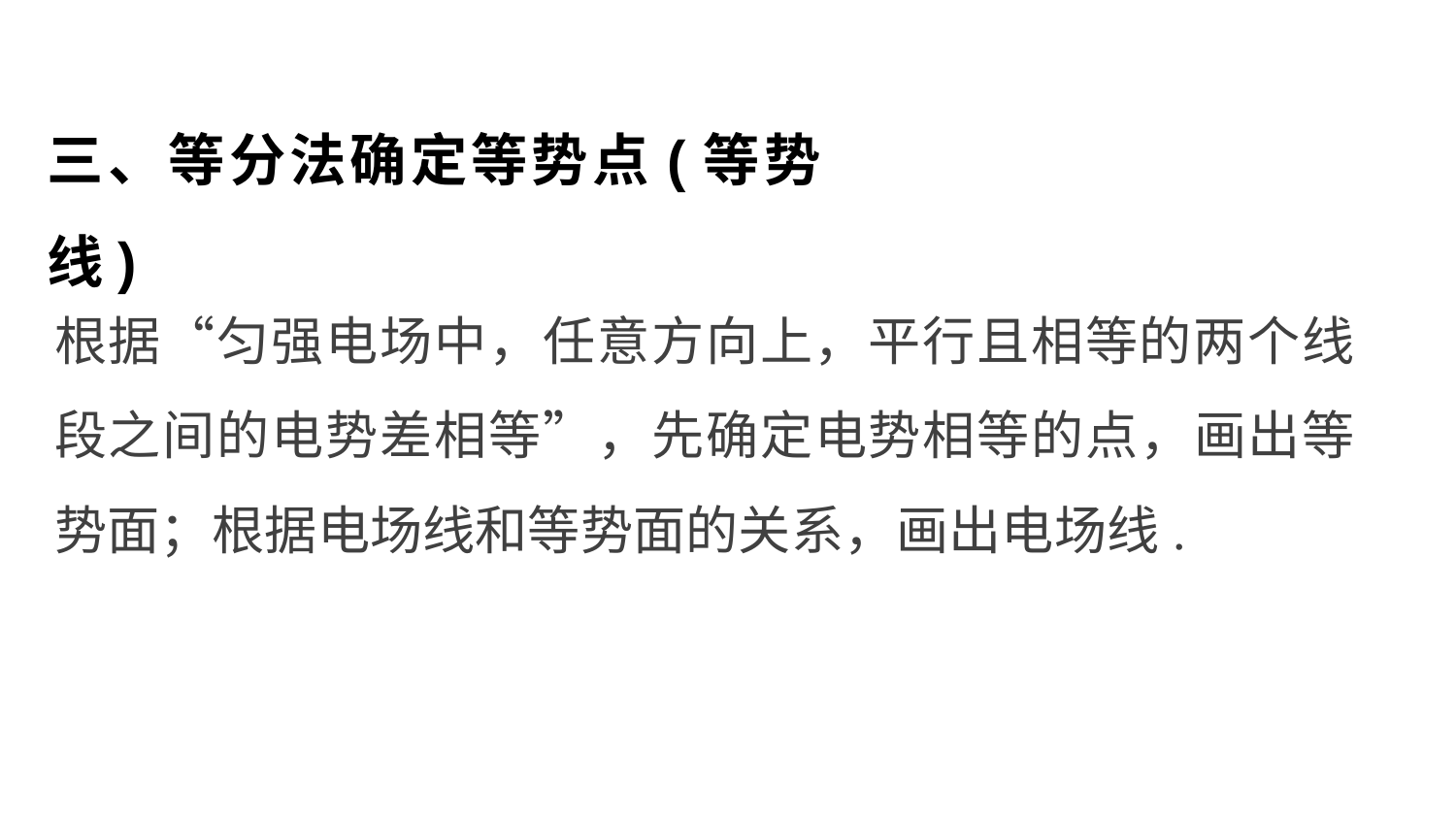

三、等分法确定等势点(等势线)
根据“匀强电场中，任意方向上，平行且相等的两个线段之间的电势差相等”，先确定电势相等的点，画出等势面；根据电场线和等势面的关系，画出电场线.